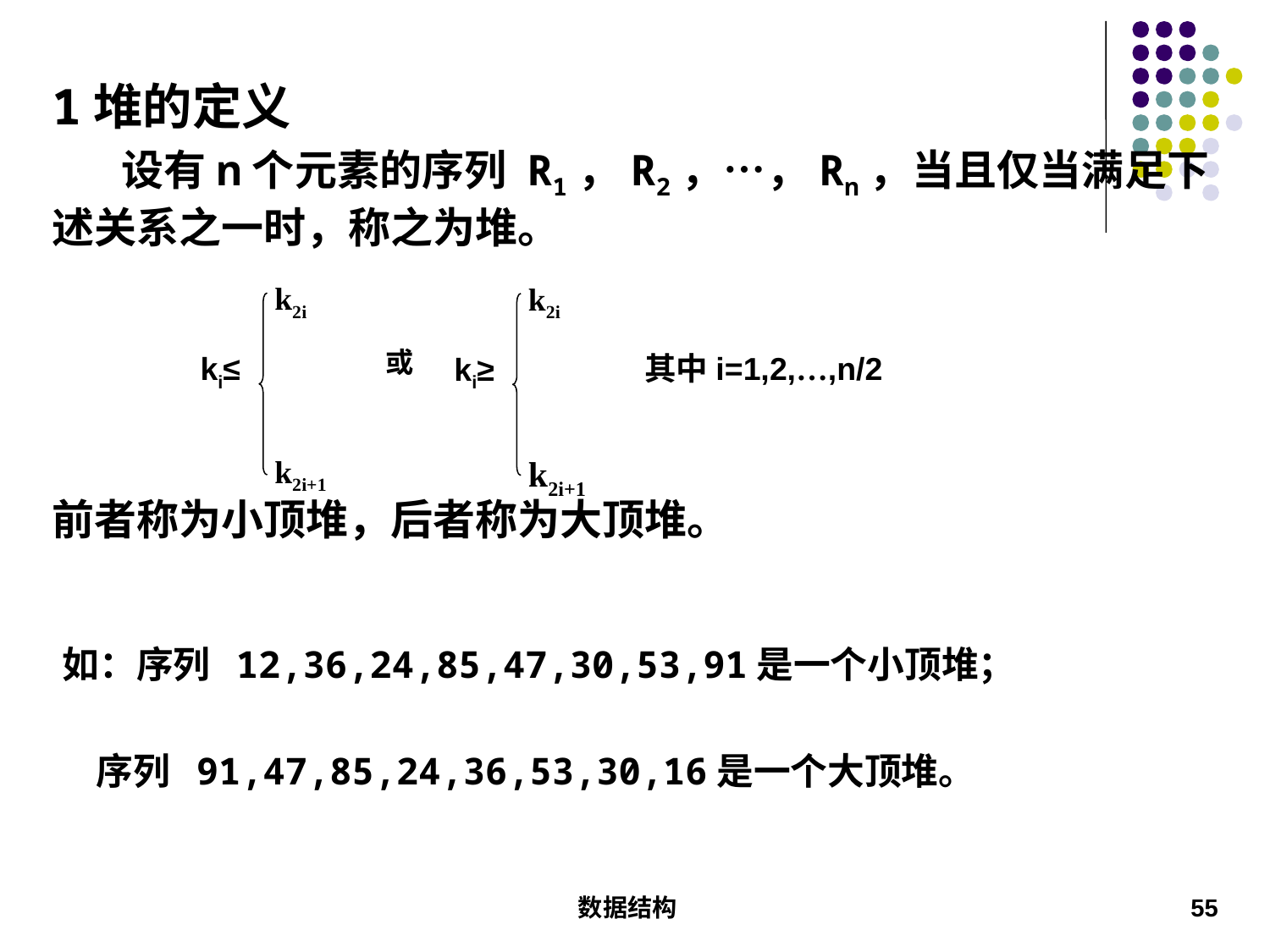

1堆的定义
      设有n个元素的序列 R1，R2，…，Rn，当且仅当满足下述关系之一时，称之为堆。

前者称为小顶堆，后者称为大顶堆。
k2i

k2i+1

ki≤
k2i

k2i+1

ki≥
或
其中i=1,2,…,n/2
# 如：序列  12,36,24,85,47,30,53,91是一个小顶堆；
   序列  91,47,85,24,36,53,30,16是一个大顶堆。

数据结构
55